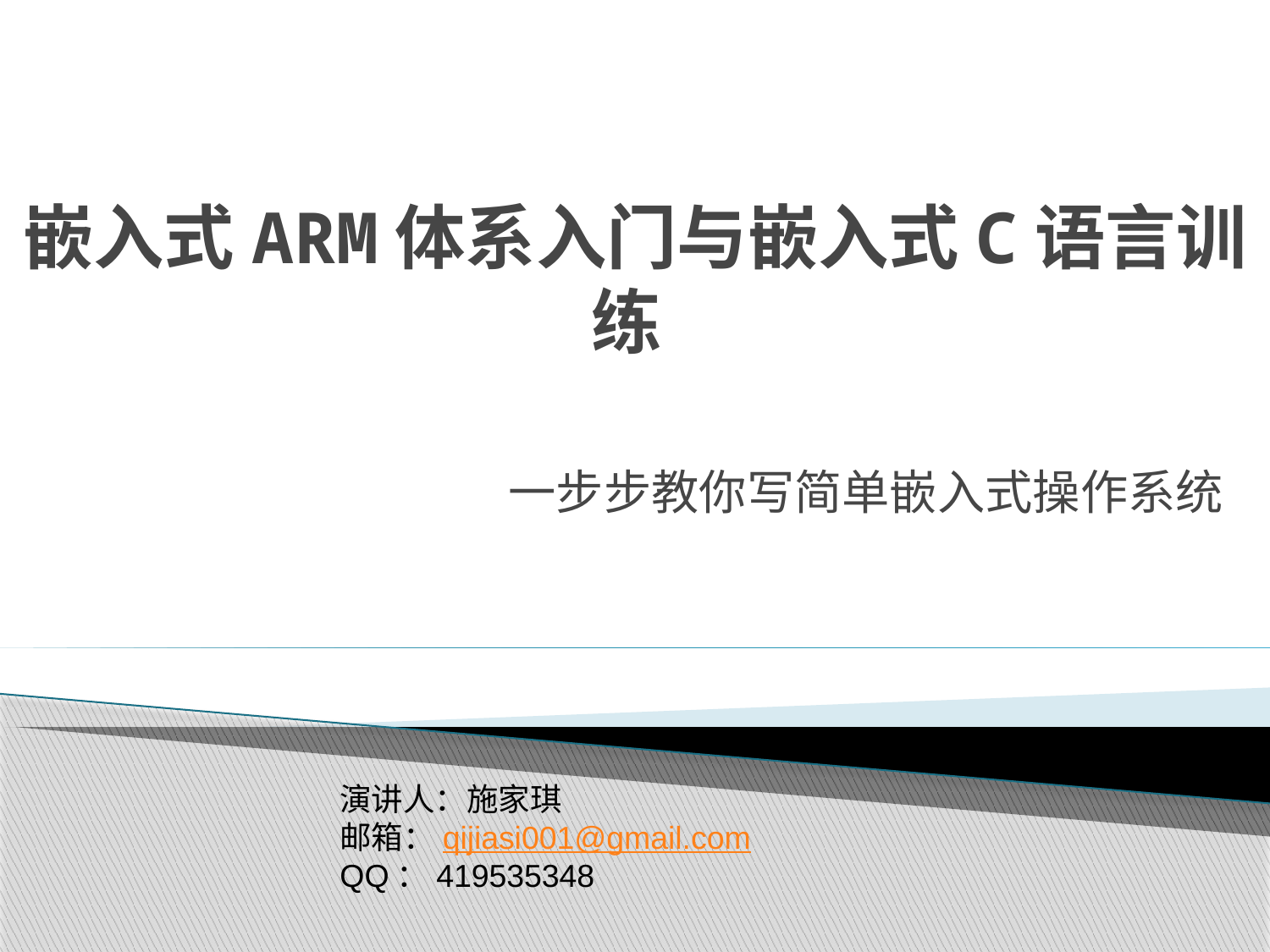

# 嵌入式ARM体系入门与嵌入式C语言训练
一步步教你写简单嵌入式操作系统
演讲人：施家琪
邮箱：qijiasi001@gmail.com
QQ：419535348